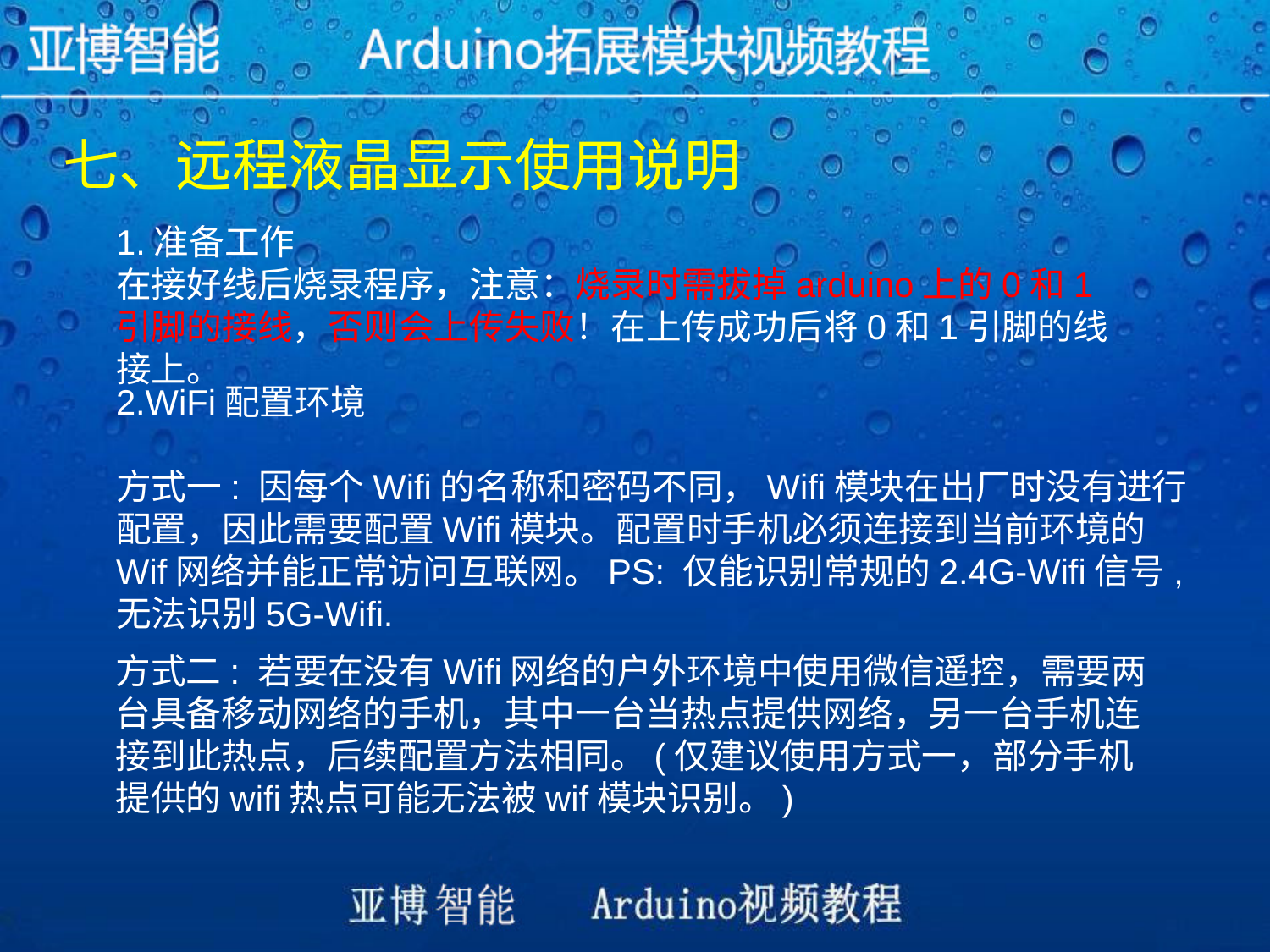

七、远程液晶显示使用说明
1.准备工作
在接好线后烧录程序，注意：烧录时需拔掉arduino上的0和1引脚的接线，否则会上传失败！在上传成功后将0和1引脚的线接上。
2.WiFi配置环境

方式一: 因每个Wifi的名称和密码不同，Wifi模块在出厂时没有进行配置，因此需要配置Wifi模块。配置时手机必须连接到当前环境的Wif网络并能正常访问互联网。PS: 仅能识别常规的2.4G-Wifi信号,无法识别5G-Wifi.
方式二: 若要在没有Wifi网络的户外环境中使用微信遥控，需要两台具备移动网络的手机，其中一台当热点提供网络，另一台手机连接到此热点，后续配置方法相同。(仅建议使用方式一，部分手机提供的wifi热点可能无法被wif模块识别。)